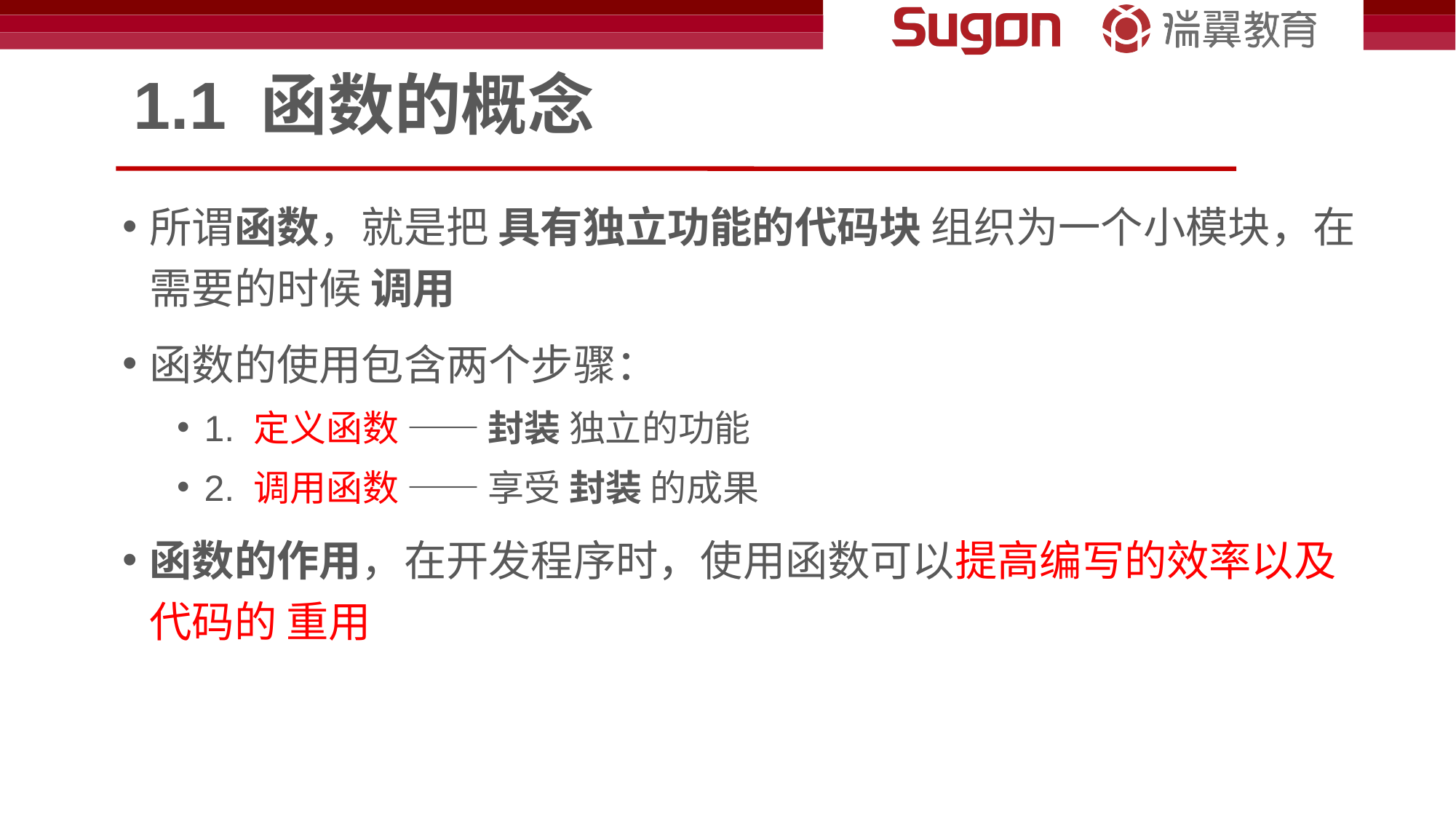

# 1.1 函数的概念
所谓函数，就是把 具有独立功能的代码块 组织为一个小模块，在需要的时候 调用
函数的使用包含两个步骤：
1. 定义函数 —— 封装 独立的功能
2. 调用函数 —— 享受 封装 的成果
函数的作用，在开发程序时，使用函数可以提高编写的效率以及代码的 重用